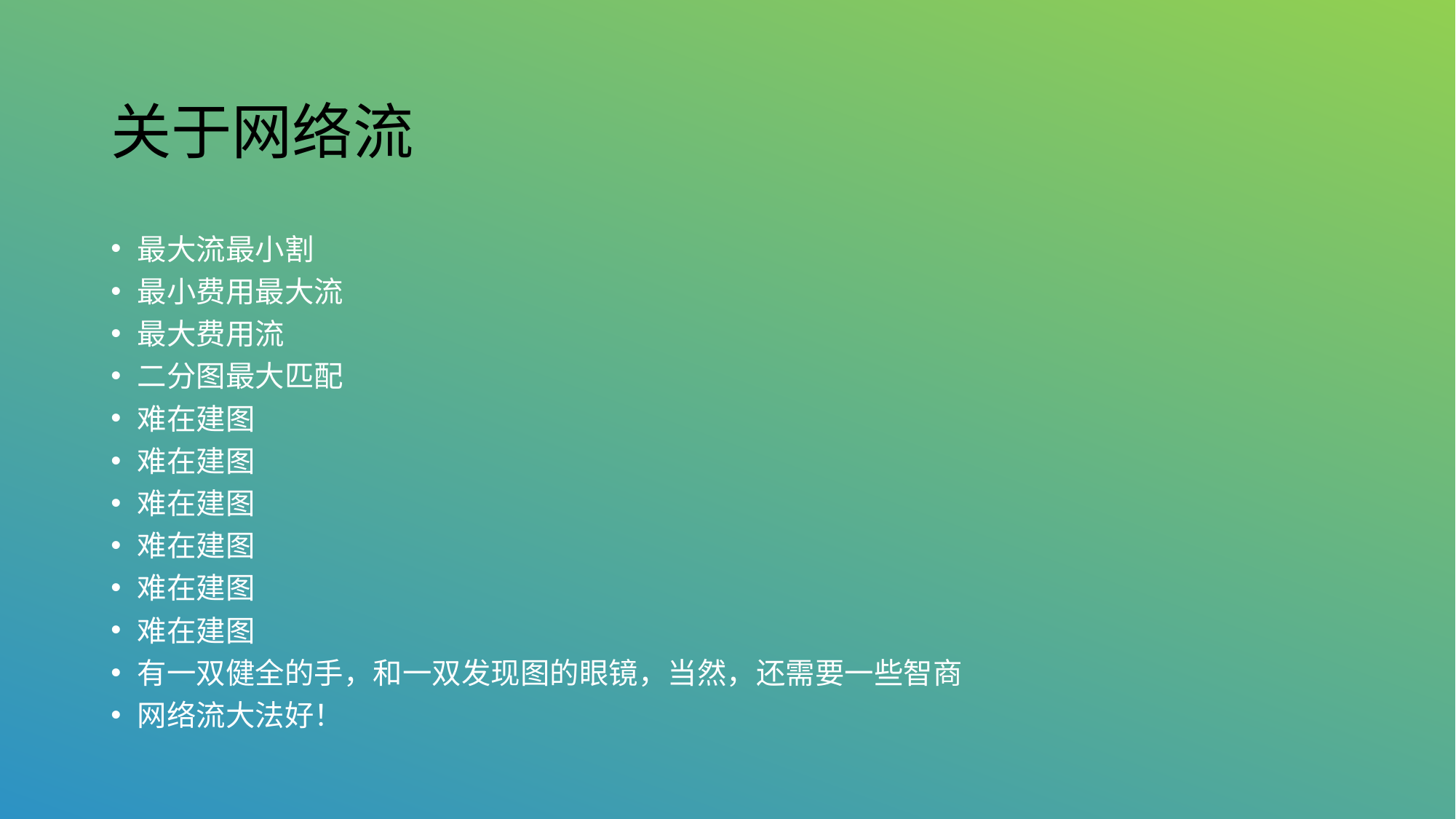

# 关于网络流
最大流最小割
最小费用最大流
最大费用流
二分图最大匹配
难在建图
难在建图
难在建图
难在建图
难在建图
难在建图
有一双健全的手，和一双发现图的眼镜，当然，还需要一些智商
网络流大法好！